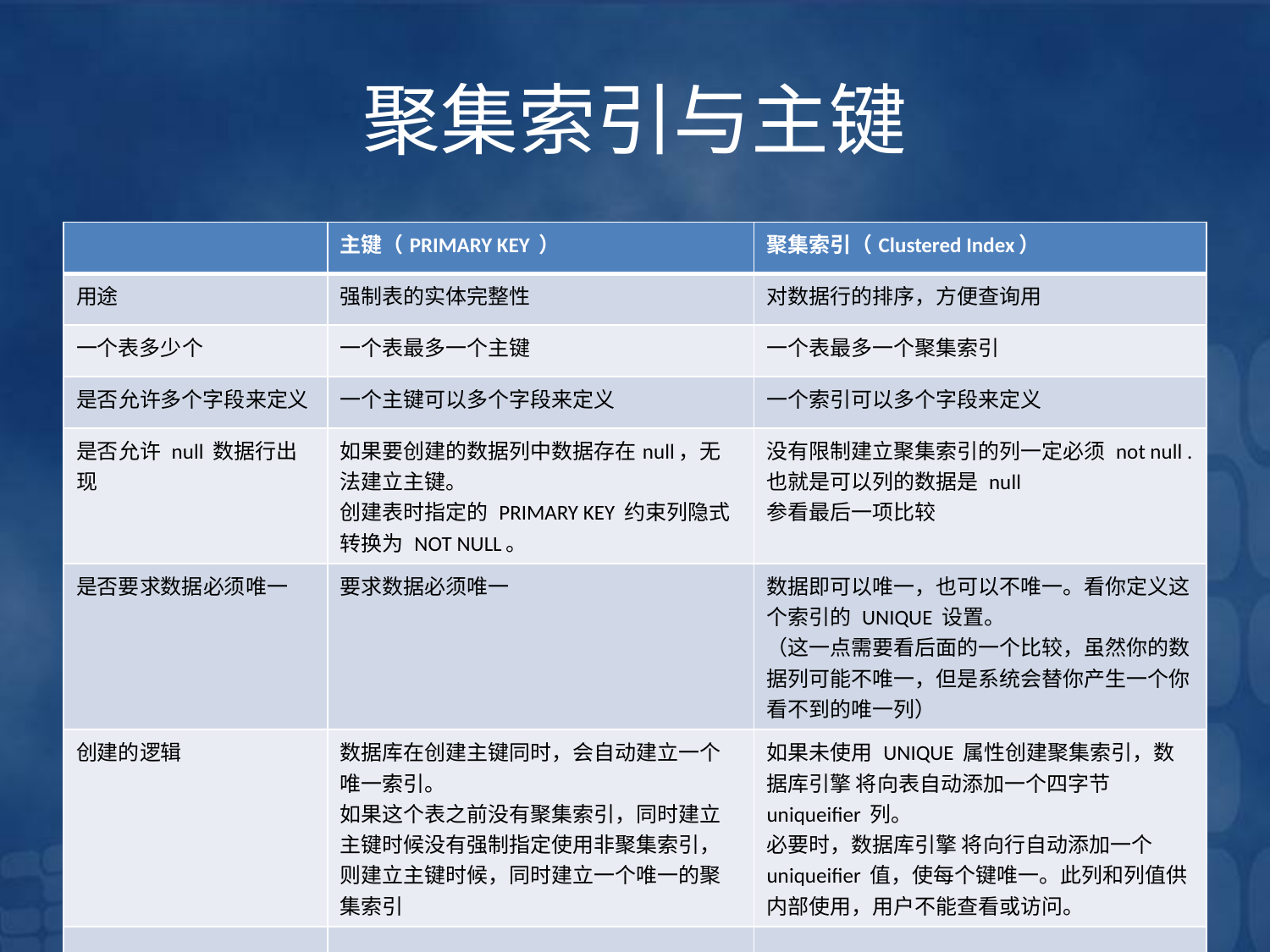

# 聚集索引与主键
|  | 主键（PRIMARY KEY ） | 聚集索引（Clustered Index） |
| --- | --- | --- |
| 用途 | 强制表的实体完整性 | 对数据行的排序，方便查询用 |
| 一个表多少个 | 一个表最多一个主键 | 一个表最多一个聚集索引 |
| 是否允许多个字段来定义 | 一个主键可以多个字段来定义 | 一个索引可以多个字段来定义 |
| 是否允许 null 数据行出现 | 如果要创建的数据列中数据存在null，无法建立主键。 创建表时指定的 PRIMARY KEY 约束列隐式转换为 NOT NULL。 | 没有限制建立聚集索引的列一定必须 not null . 也就是可以列的数据是 null 参看最后一项比较 |
| 是否要求数据必须唯一 | 要求数据必须唯一 | 数据即可以唯一，也可以不唯一。看你定义这个索引的 UNIQUE 设置。 （这一点需要看后面的一个比较，虽然你的数据列可能不唯一，但是系统会替你产生一个你看不到的唯一列） |
| 创建的逻辑 | 数据库在创建主键同时，会自动建立一个唯一索引。 如果这个表之前没有聚集索引，同时建立主键时候没有强制指定使用非聚集索引，则建立主键时候，同时建立一个唯一的聚集索引 | 如果未使用 UNIQUE 属性创建聚集索引，数据库引擎 将向表自动添加一个四字节 uniqueifier 列。 必要时，数据库引擎 将向行自动添加一个 uniqueifier 值，使每个键唯一。此列和列值供内部使用，用户不能查看或访问。 |
|  |  |  |